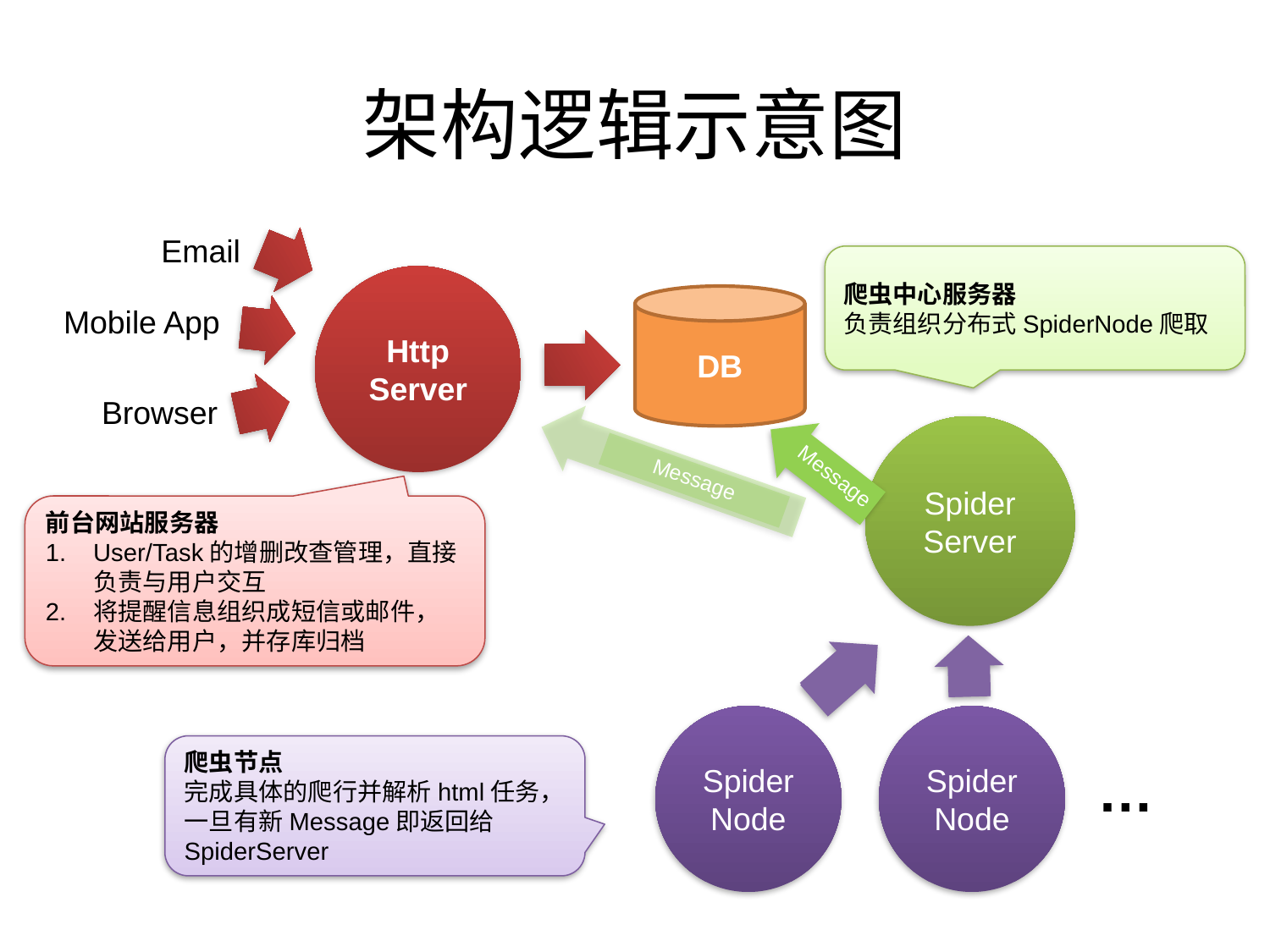

# 架构逻辑示意图
Email

爬虫中心服务器
负责组织分布式SpiderNode爬取
Http
Server

DB
Mobile App

Message

Browser

Message

Spider
Server

前台网站服务器
User/Task的增删改查管理，直接负责与用户交互
将提醒信息组织成短信或邮件，发送给用户，并存库归档

Spider
Node

Spider
Node

爬虫节点
完成具体的爬行并解析html任务，一旦有新Message即返回给SpiderServer

…